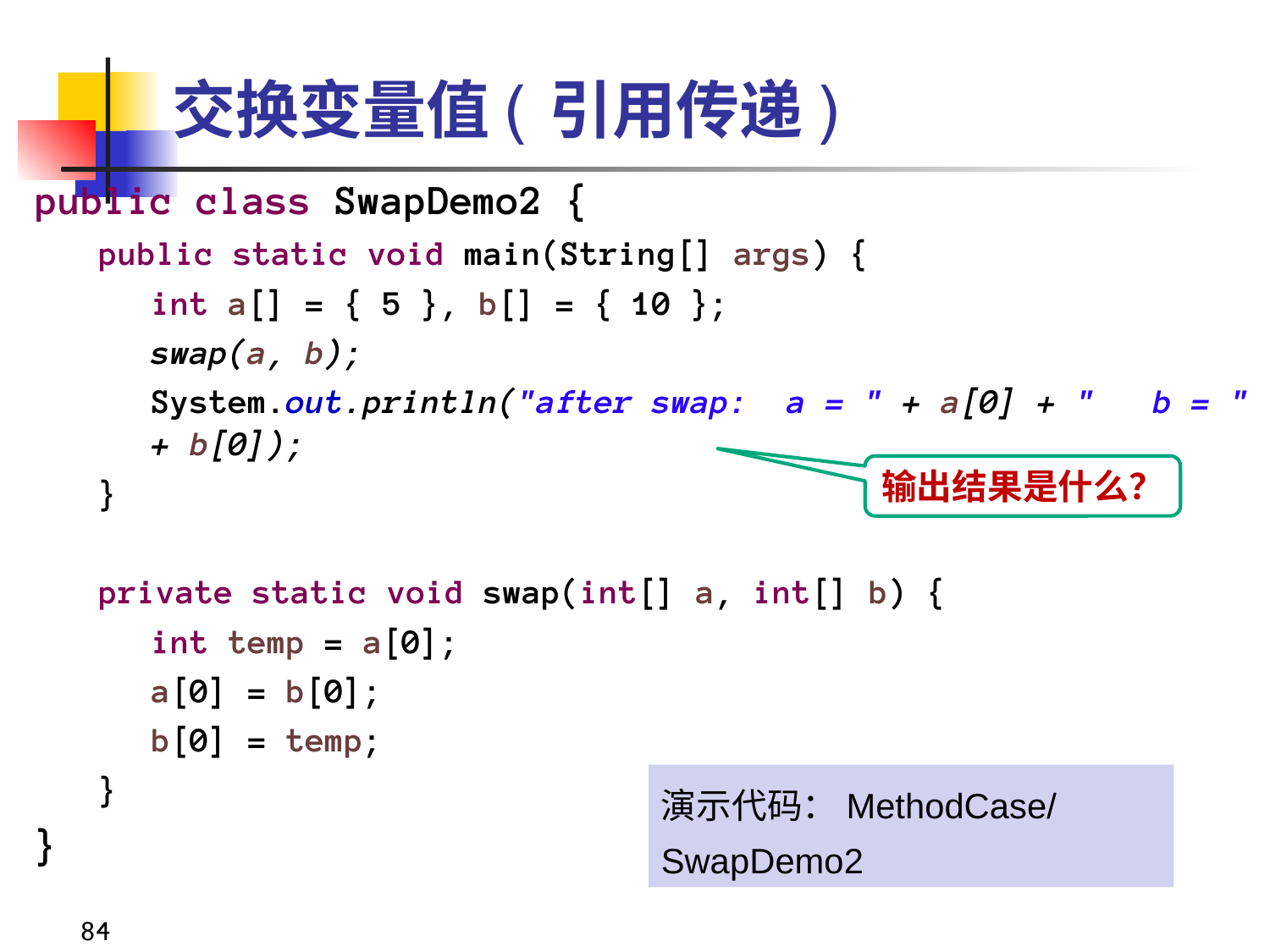

# 交换变量值(引用传递)
public class SwapDemo2 {
public static void main(String[] args) {
int a[] = { 5 }, b[] = { 10 };
swap(a, b);
System.out.println("after swap:  a = " + a[0] + "   b = " + b[0]);
}

private static void swap(int[] a, int[] b) {
int temp = a[0];
a[0] = b[0];
b[0] = temp;
}
}
输出结果是什么？
演示代码：MethodCase/SwapDemo2
84